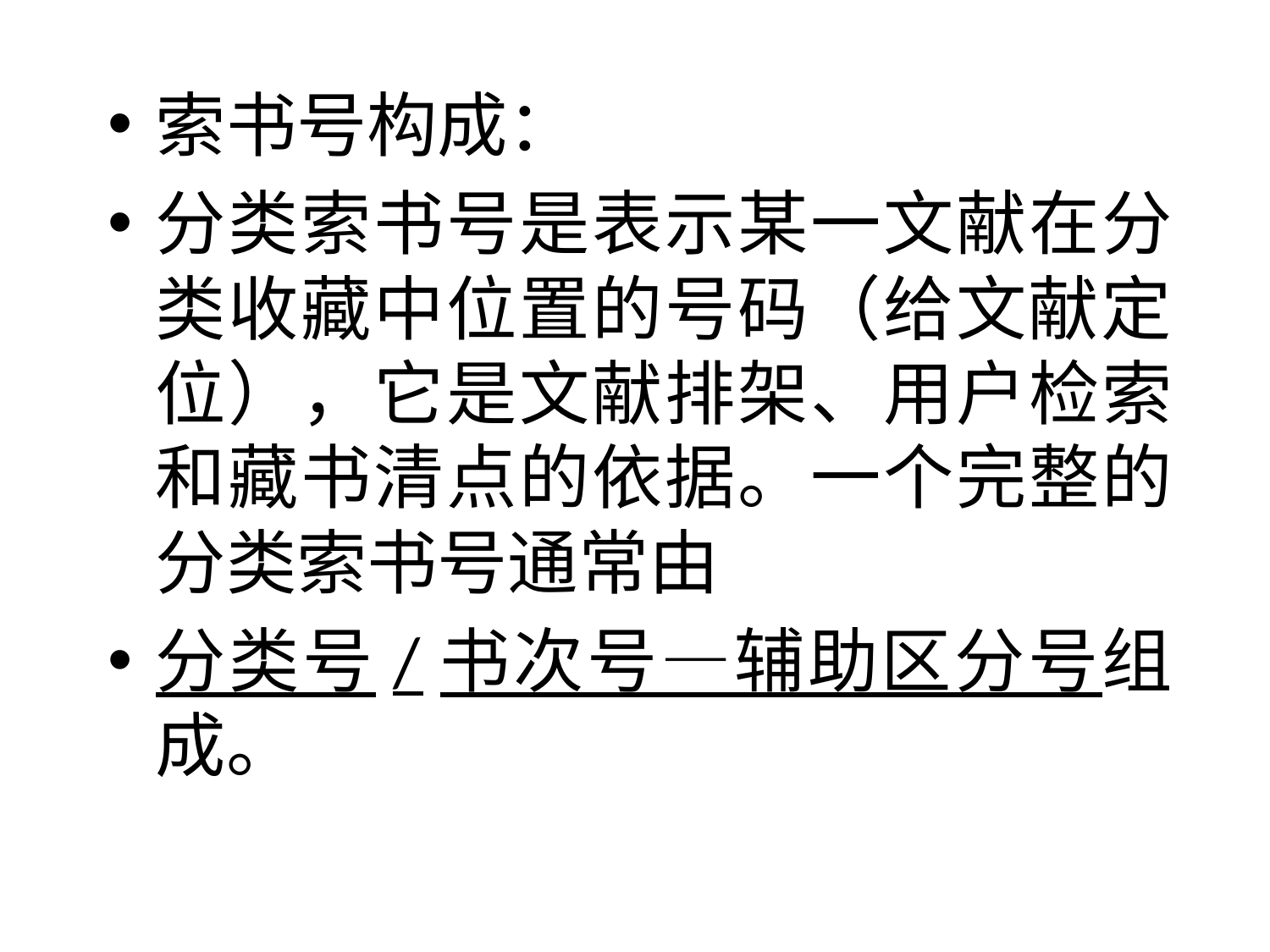

索书号构成：
分类索书号是表示某一文献在分类收藏中位置的号码（给文献定位），它是文献排架、用户检索和藏书清点的依据。一个完整的分类索书号通常由
分类号/书次号—辅助区分号组成。